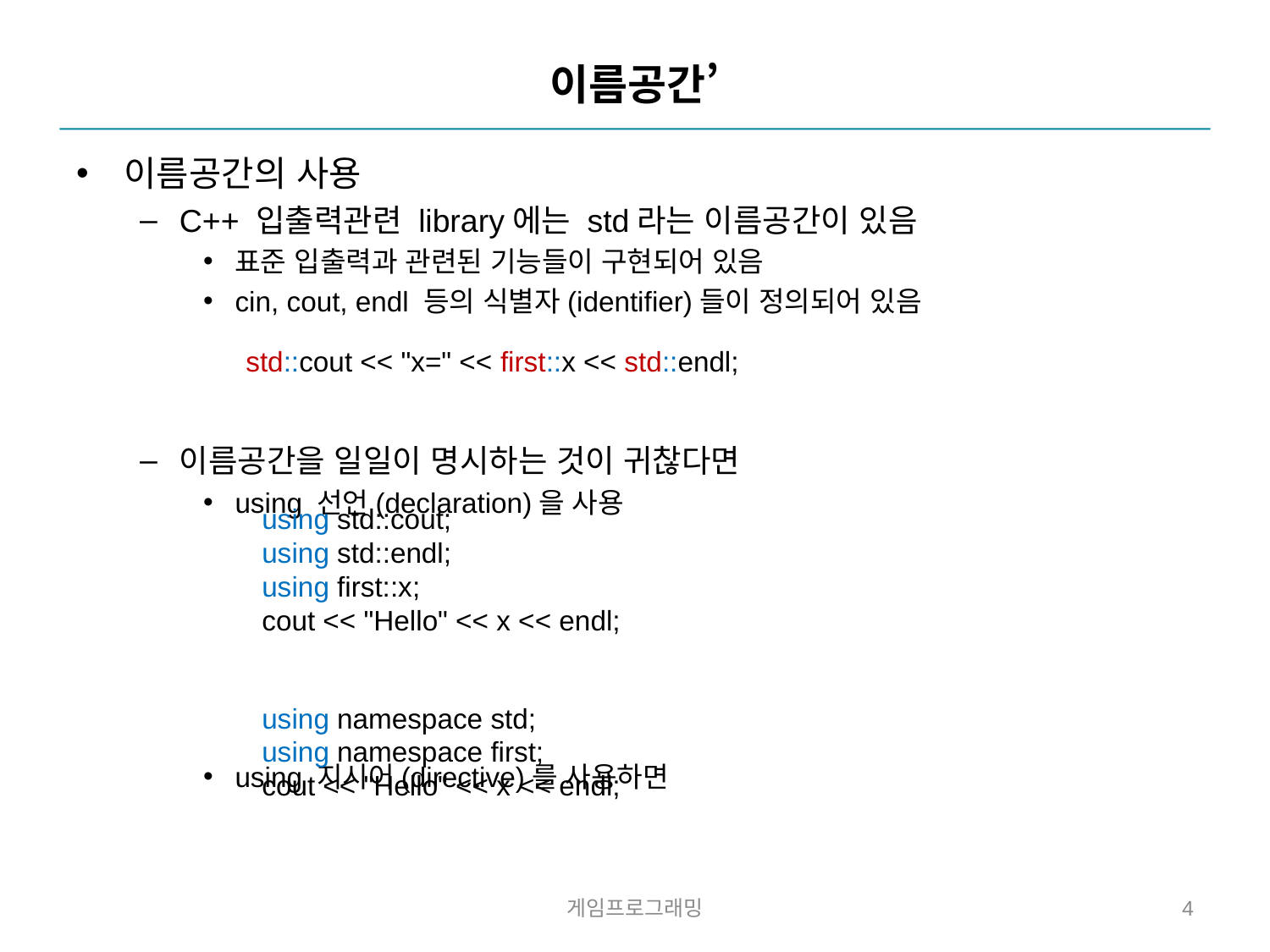

# 이름공간’
이름공간의 사용
C++ 입출력관련 library에는 std라는 이름공간이 있음
표준 입출력과 관련된 기능들이 구현되어 있음
cin, cout, endl 등의 식별자(identifier)들이 정의되어 있음

이름공간을 일일이 명시하는 것이 귀찮다면
using 선언(declaration)을 사용

using 지시어(directive)를 사용하면
std::cout << "x=" << first::x << std::endl;
using std::cout;
using std::endl;
using first::x;
cout << "Hello" << x << endl;
using namespace std;
using namespace first;
cout << "Hello" << x << endl;
게임프로그래밍
4